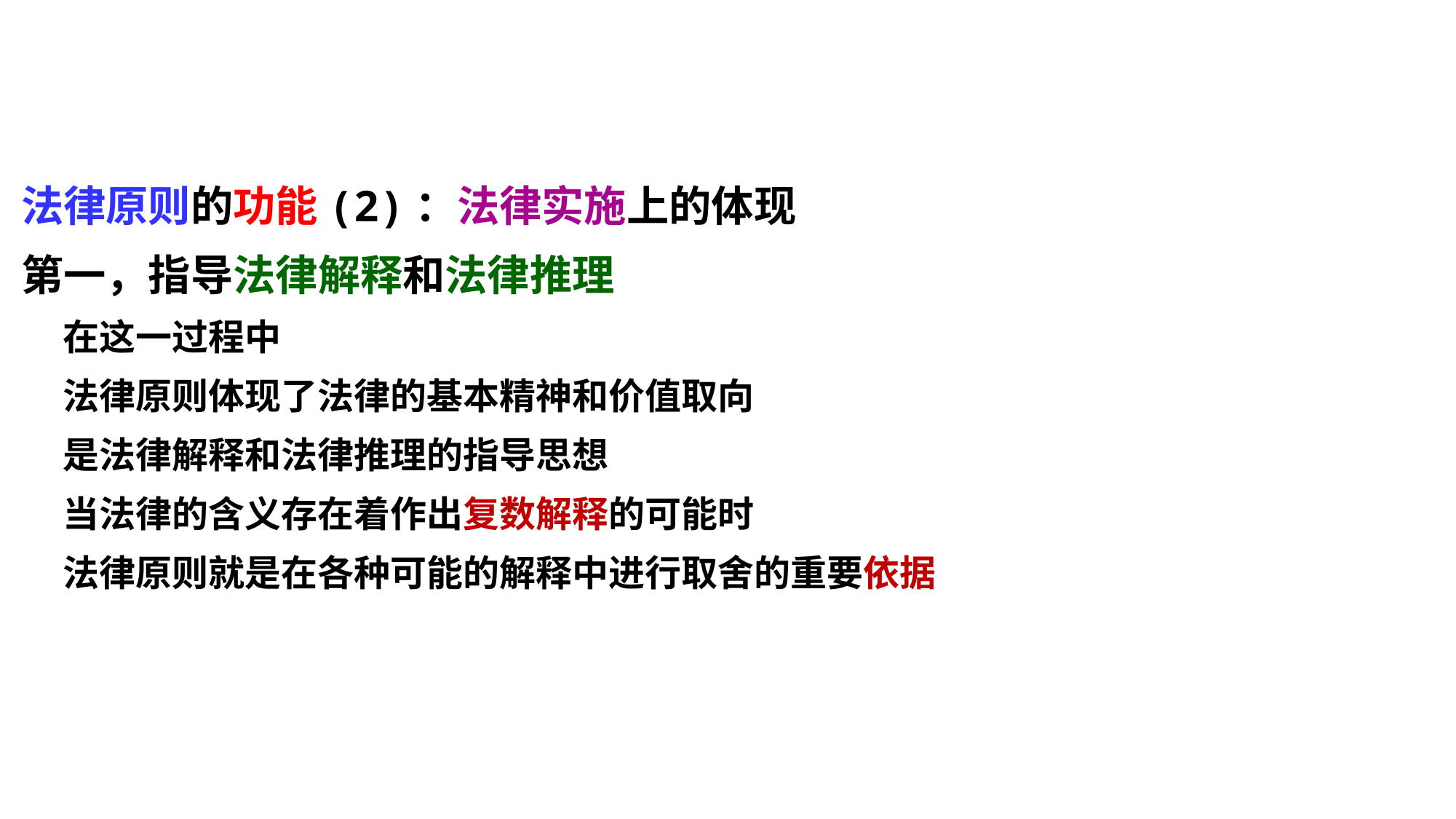

法律原则的功能(2)：法律实施上的体现
第一，指导法律解释和法律推理
    在这一过程中
    法律原则体现了法律的基本精神和价值取向
    是法律解释和法律推理的指导思想
    当法律的含义存在着作出复数解释的可能时
    法律原则就是在各种可能的解释中进行取舍的重要依据